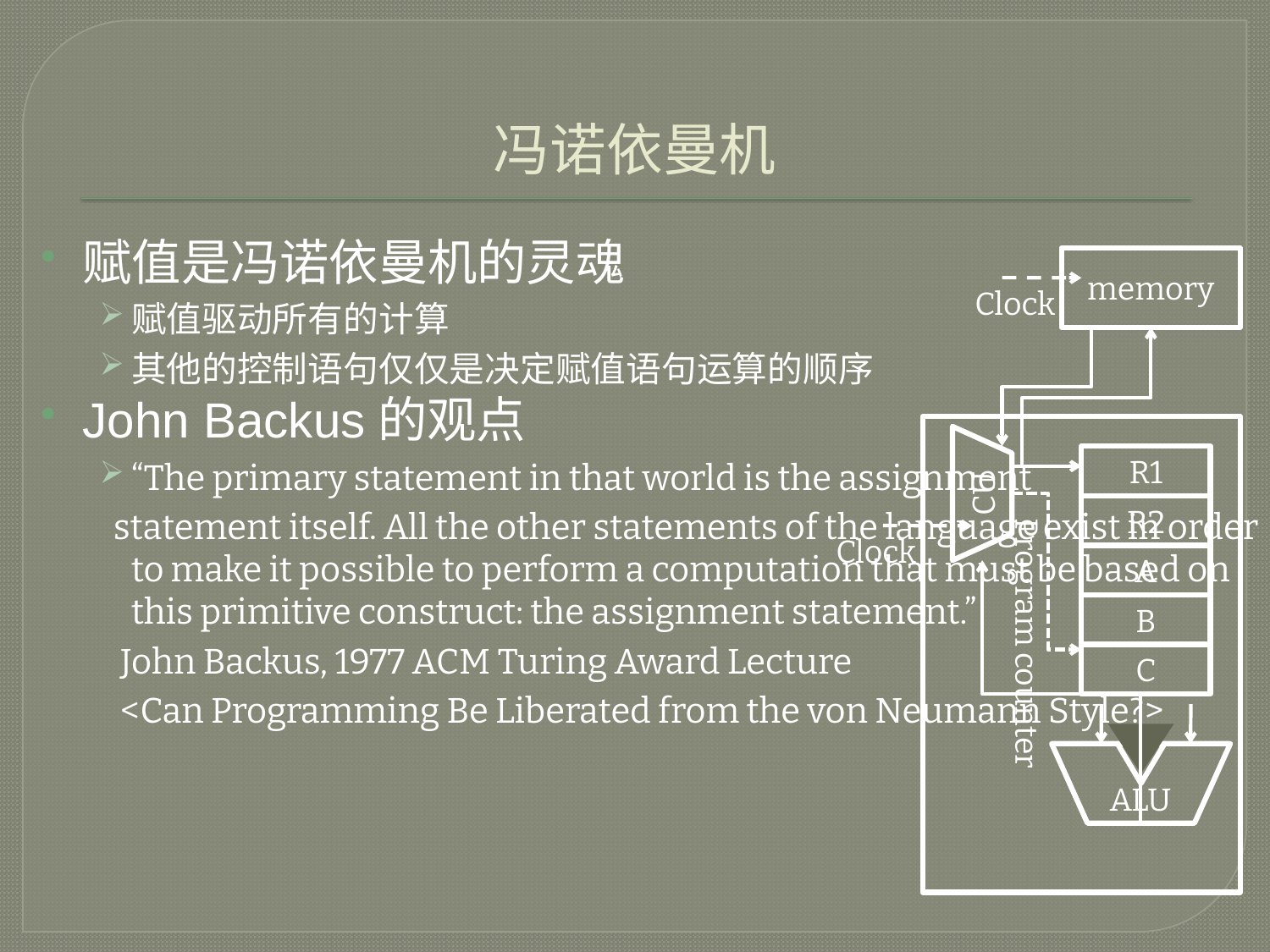

# 冯诺依曼机
赋值是冯诺依曼机的灵魂
赋值驱动所有的计算
其他的控制语句仅仅是决定赋值语句运算的顺序
John Backus的观点
“The primary statement in that world is the assignment
  statement itself. All the other statements of the language exist in order to make it possible to perform a computation that must be based on this primitive construct: the assignment statement.”
   John Backus, 1977 ACM Turing Award Lecture
   <Can Programming Be Liberated from the von Neumann Style?>
memory
Clock

R1
R2
A
B
C
CU

ALU
Clock
Program counter

ALU